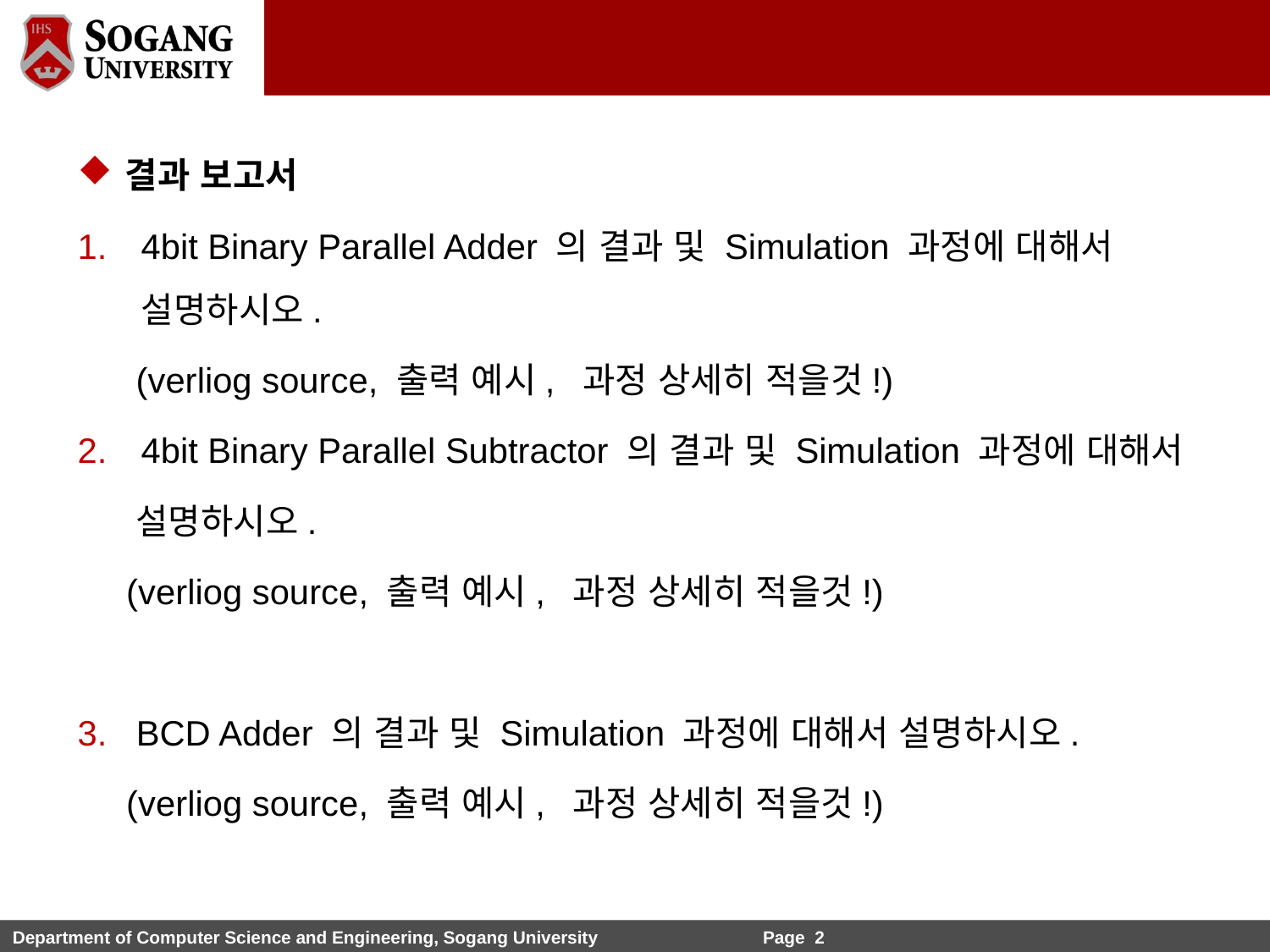

결과 보고서
4bit Binary Parallel Adder 의 결과 및 Simulation 과정에 대해서 설명하시오.
      (verliog source, 출력 예시,  과정 상세히 적을것!)
4bit Binary Parallel Subtractor 의 결과 및 Simulation 과정에 대해서
     설명하시오.
     (verliog source, 출력 예시,  과정 상세히 적을것!)

3.   BCD Adder 의 결과 및 Simulation 과정에 대해서 설명하시오.
     (verliog source, 출력 예시,  과정 상세히 적을것!)